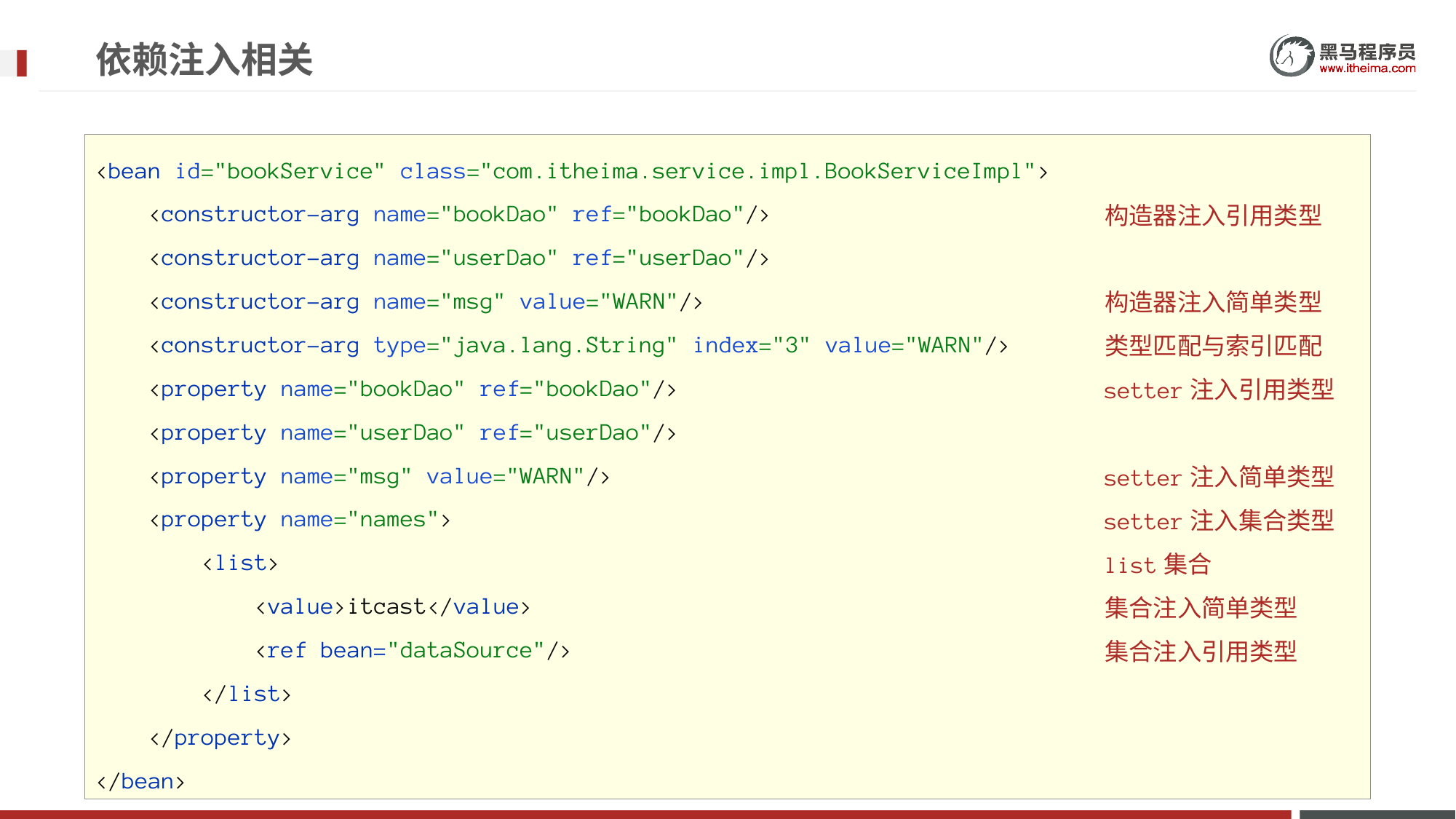

依赖注入相关
<bean id="bookService" class="com.itheima.service.impl.BookServiceImpl">
    <constructor-arg name="bookDao" ref="bookDao"/>
    <constructor-arg name="userDao" ref="userDao"/>
    <constructor-arg name="msg" value="WARN"/>
    <constructor-arg type="java.lang.String" index="3" value="WARN"/>
    <property name="bookDao" ref="bookDao"/>
    <property name="userDao" ref="userDao"/>
    <property name="msg" value="WARN"/>
    <property name="names">
        <list>
            <value>itcast</value>
            <ref bean="dataSource"/>
        </list>
    </property>
</bean>
构造器注入引用类型
构造器注入简单类型
类型匹配与索引匹配
setter注入引用类型

setter注入简单类型
setter注入集合类型
list集合
集合注入简单类型
集合注入引用类型